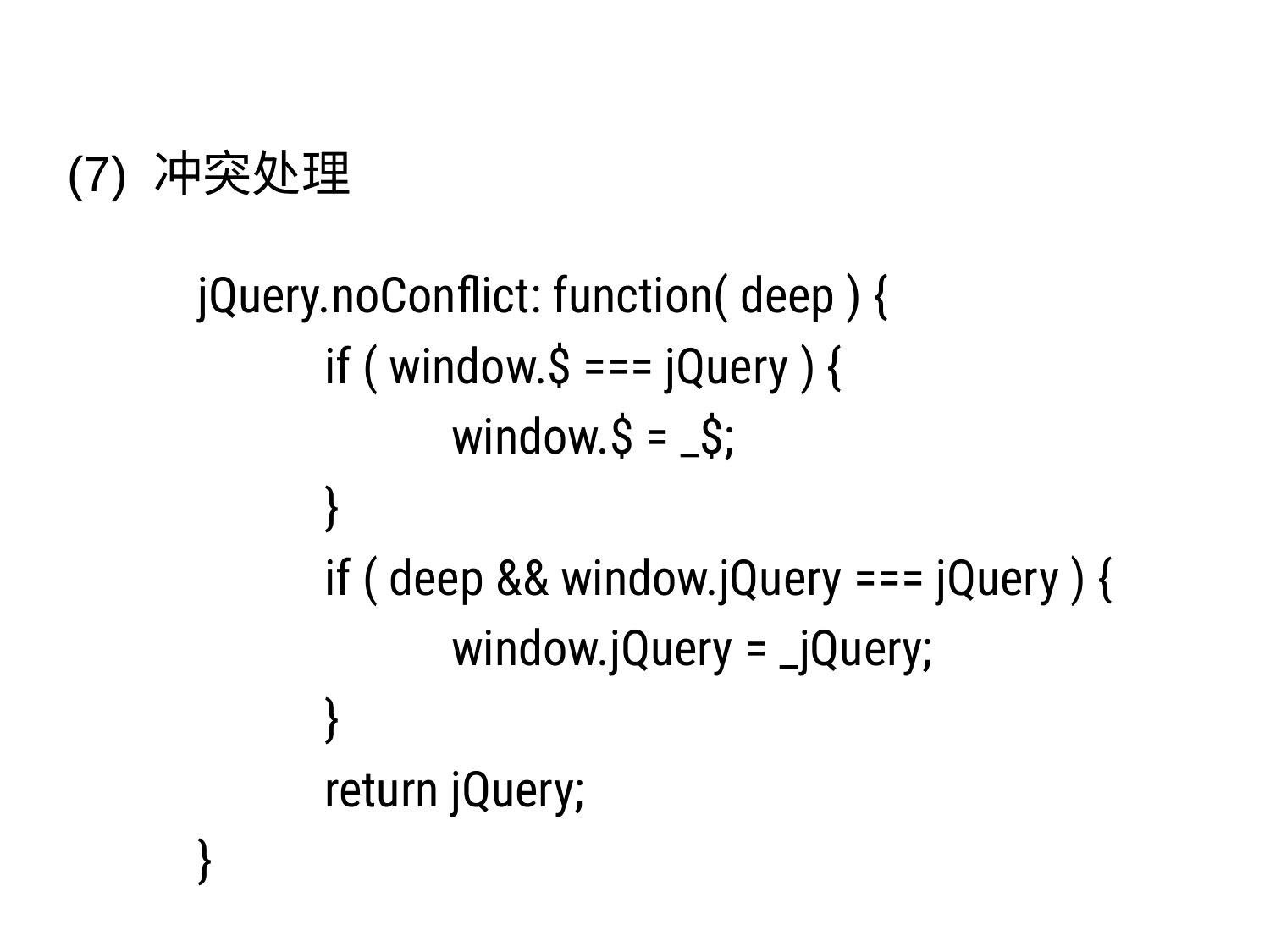

(7) 冲突处理
jQuery.noConflict: function( deep ) {
	if ( window.$ === jQuery ) {
		window.$ = _$;
	}
	if ( deep && window.jQuery === jQuery ) {
		window.jQuery = _jQuery;
	}
	return jQuery;
}